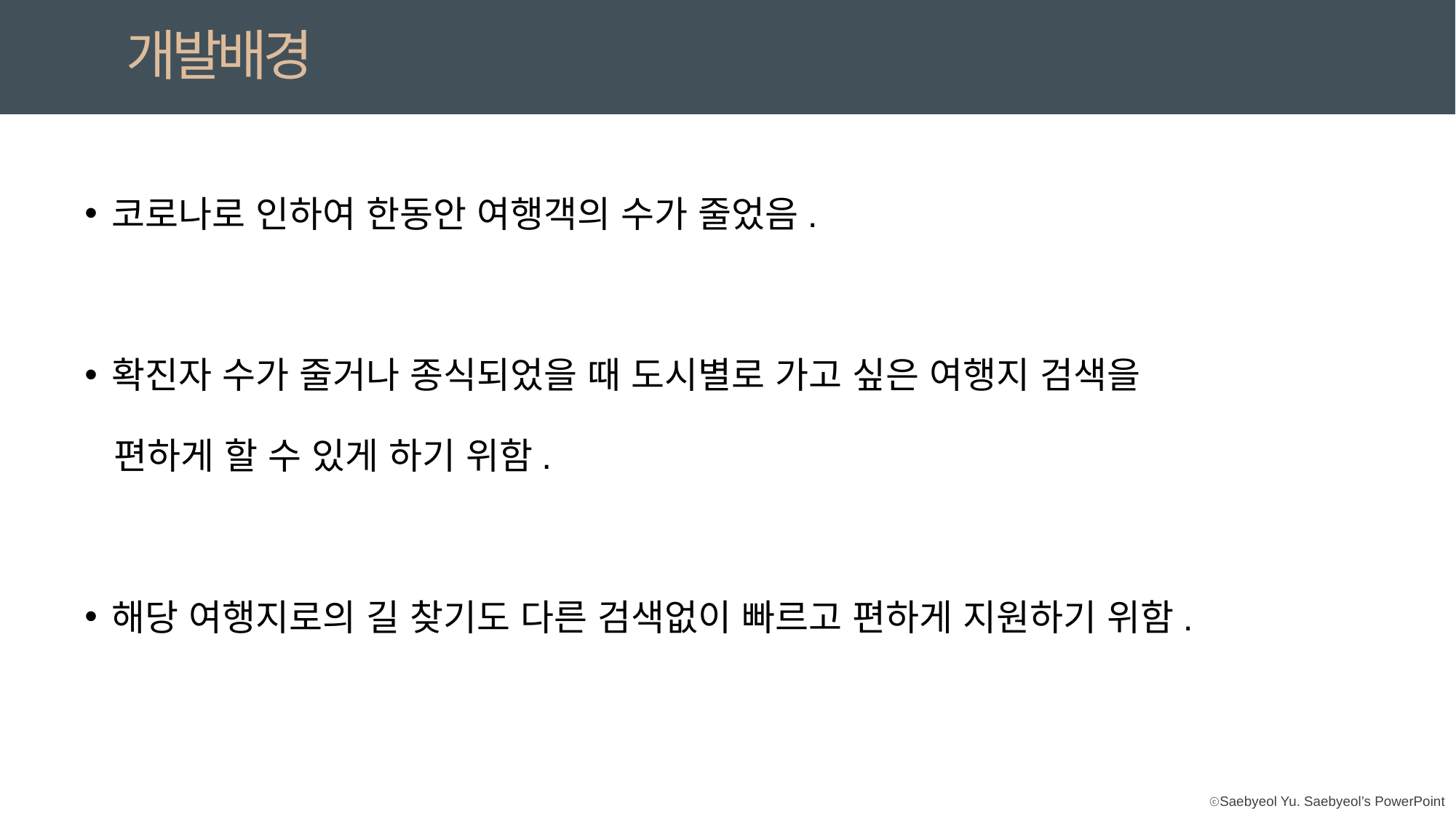

개발배경

코로나로 인하여 한동안 여행객의 수가 줄었음.

확진자 수가 줄거나 종식되었을 때 도시별로 가고 싶은 여행지 검색을
  편하게 할 수 있게 하기 위함.

해당 여행지로의 길 찾기도 다른 검색없이 빠르고 편하게 지원하기 위함.